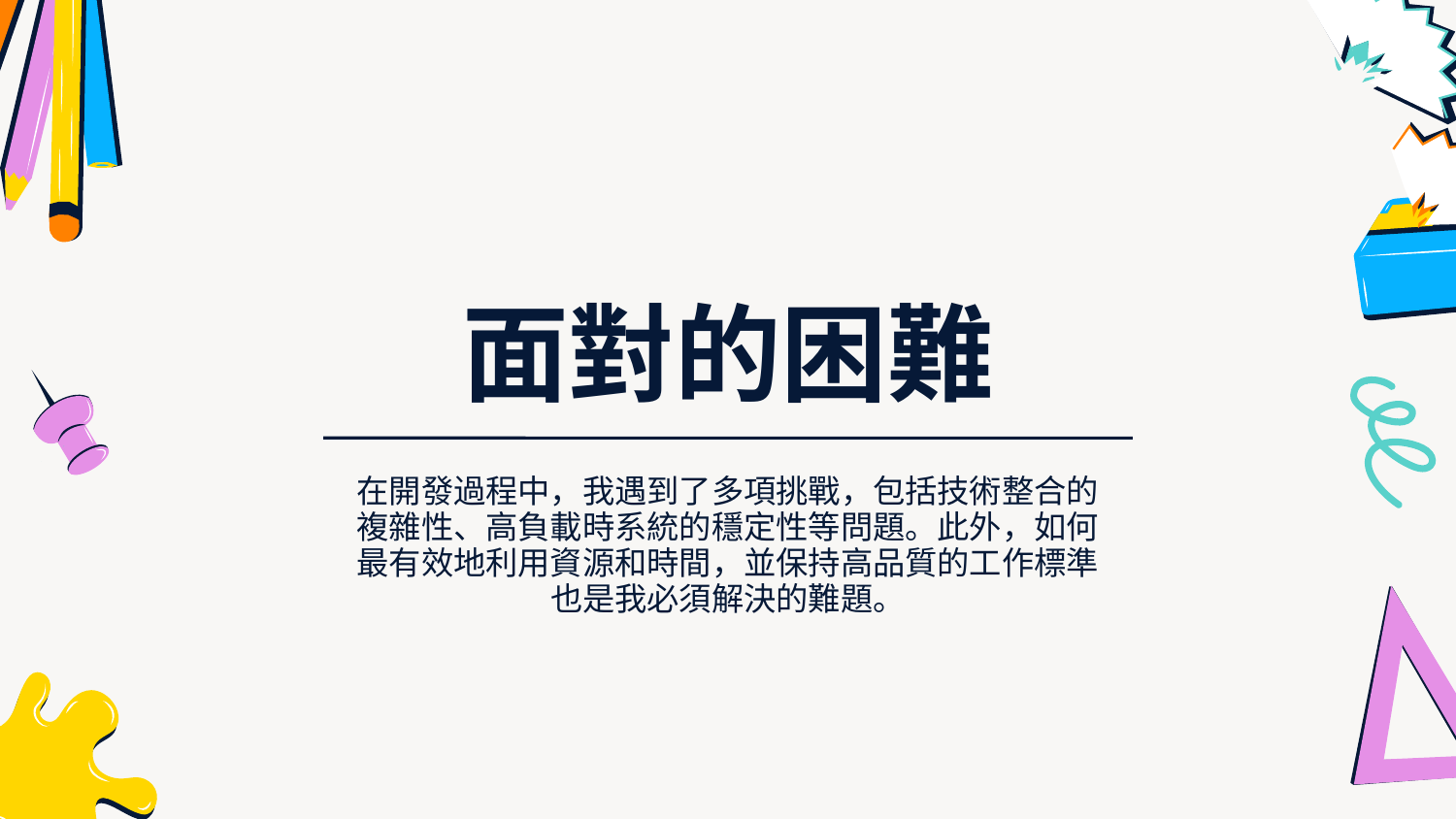

面對的困難
在開發過程中，我遇到了多項挑戰，包括技術整合的複雜性、高負載時系統的穩定性等問題。此外，如何最有效地利用資源和時間，並保持高品質的工作標準也是我必須解決的難題。